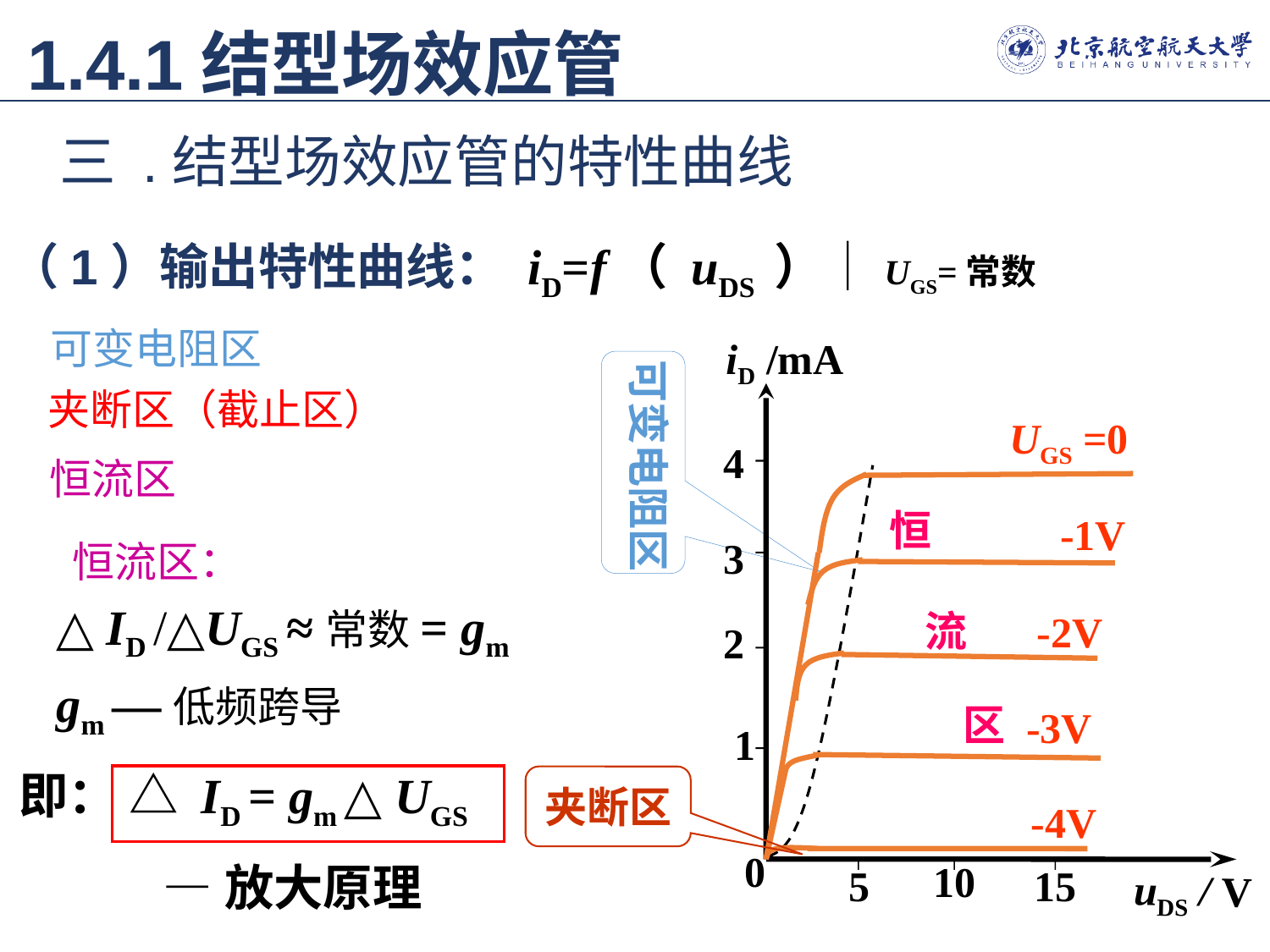

1.4.1结型场效应管
 三 .结型场效应管的特性曲线
（1）输出特性曲线： iD=f（ uDS ）│UGS=常数
可变电阻区
iD /mA

UGS =0
4

-1V
3

-2V
2

-3V
1

-4V
0

10
5
15

 uDS / V

可变电阻区
夹断区（截止区）
恒流区

恒
流
区
 恒流区：
△ ID /△UGS ≈常数= gm
gm —低频跨导
即： △ ID = gm △ UGS
                      —放大原理

夹断区

12